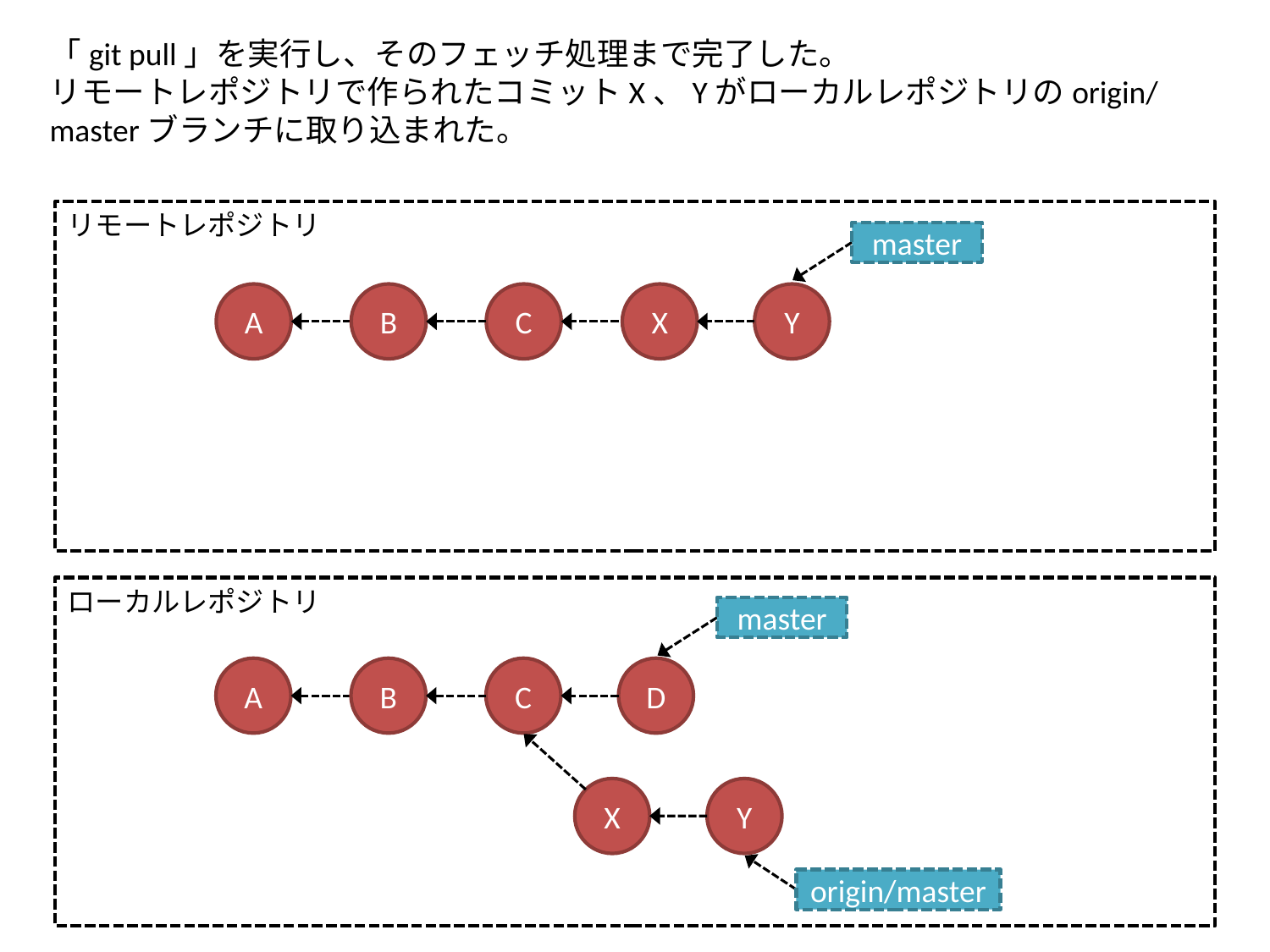

「git pull」を実行し、そのフェッチ処理まで完了した。
リモートレポジトリで作られたコミットX、Yがローカルレポジトリのorigin/masterブランチに取り込まれた。
リモートレポジトリ
master
A
B
C
X
Y
ローカルレポジトリ
master
A
B
C
D
X
Y
origin/master